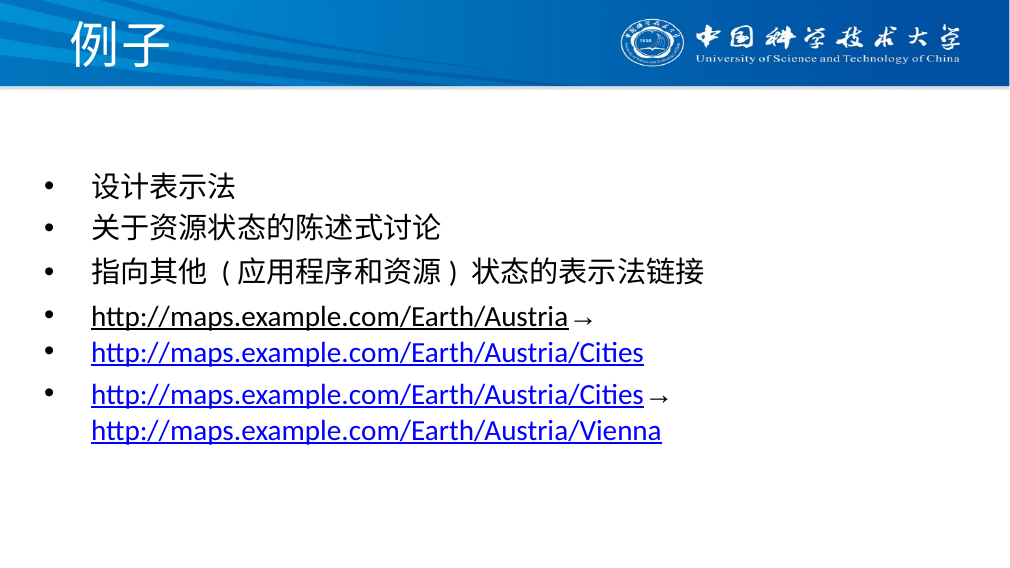

# 例子
设计表示法
关于资源状态的陈述式讨论
指向其他 (应用程序和资源) 状态的表示法链接
http://maps.example.com/Earth/Austria→
http://maps.example.com/Earth/Austria/Cities
http://maps.example.com/Earth/Austria/Cities→http://maps.example.com/Earth/Austria/Vienna